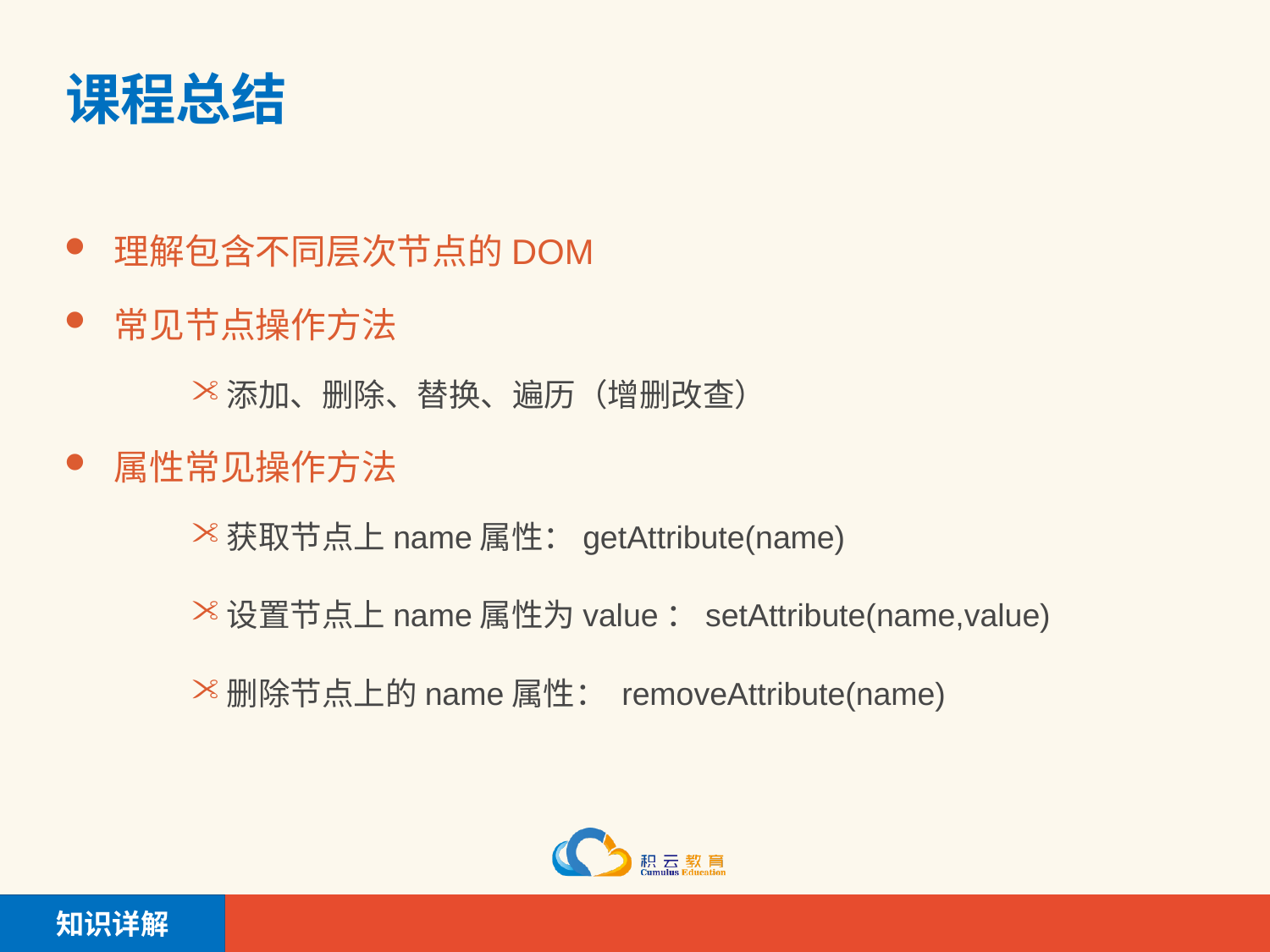

# 课程总结
理解包含不同层次节点的DOM
常见节点操作方法
添加、删除、替换、遍历（增删改查）
属性常见操作方法
获取节点上name属性：getAttribute(name)
设置节点上name属性为value：setAttribute(name,value)
删除节点上的name属性： removeAttribute(name)